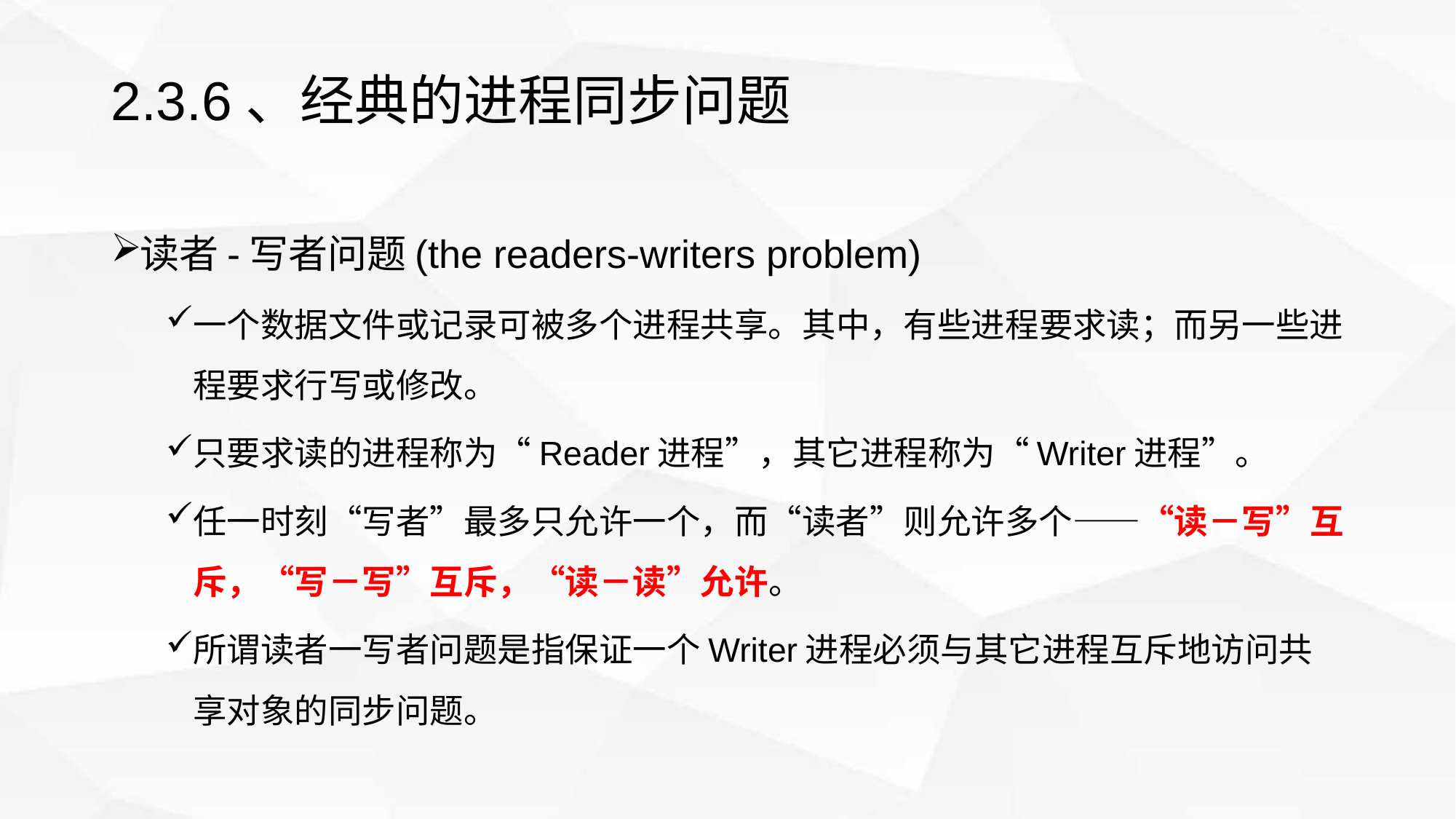

# 2.3.6、经典的进程同步问题
读者-写者问题(the readers-writers problem)
一个数据文件或记录可被多个进程共享。其中，有些进程要求读；而另一些进程要求行写或修改。
只要求读的进程称为“Reader进程”，其它进程称为“Writer进程”。
任一时刻“写者”最多只允许一个，而“读者”则允许多个――“读－写”互斥，“写－写”互斥，“读－读”允许。
所谓读者一写者问题是指保证一个Writer进程必须与其它进程互斥地访问共享对象的同步问题。